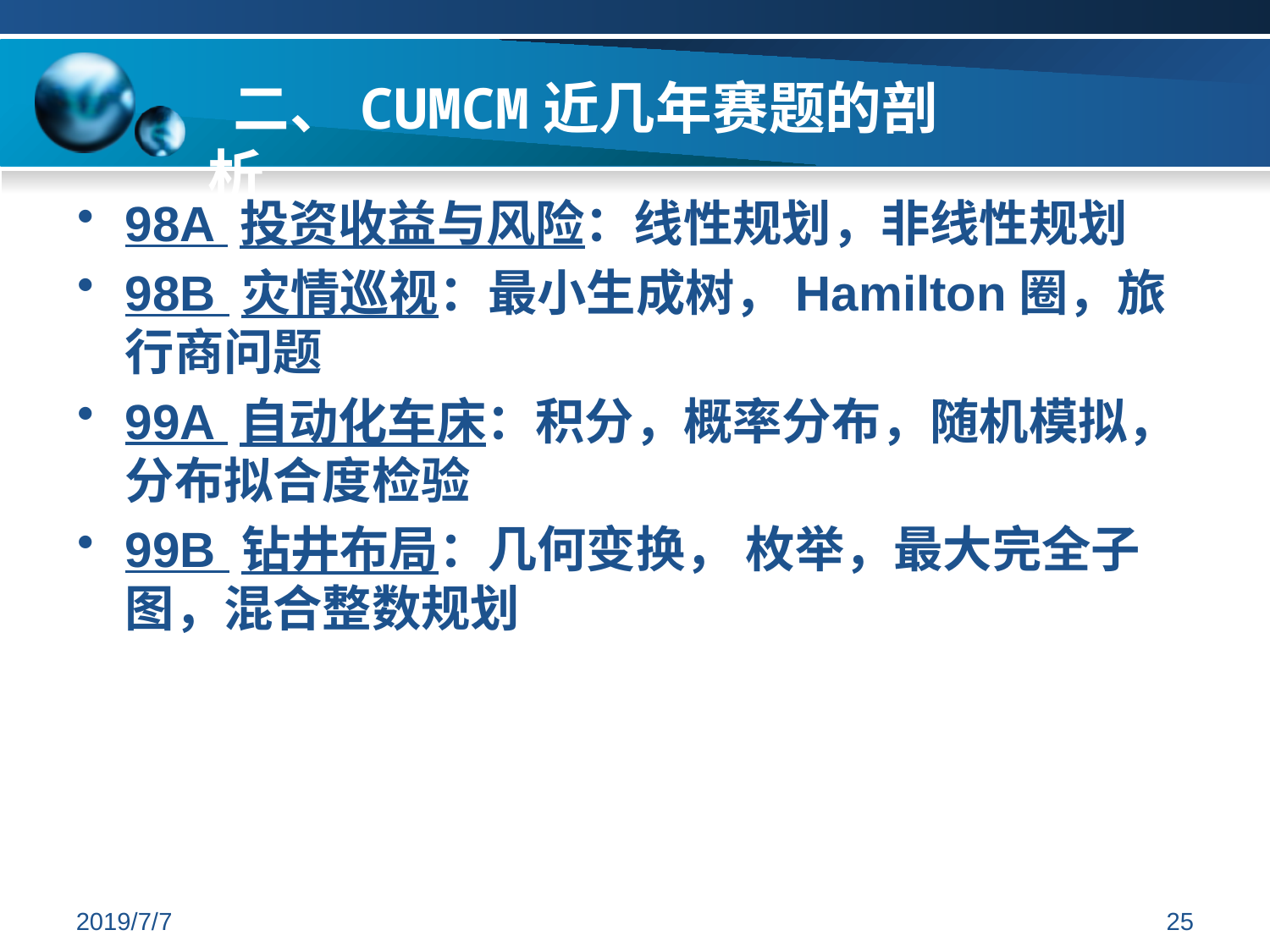

二、CUMCM近几年赛题的剖析
98A 投资收益与风险：线性规划，非线性规划
98B 灾情巡视：最小生成树，Hamilton圈，旅行商问题
99A 自动化车床：积分，概率分布，随机模拟，分布拟合度检验
99B 钻井布局：几何变换， 枚举，最大完全子图，混合整数规划
2019/7/7
25